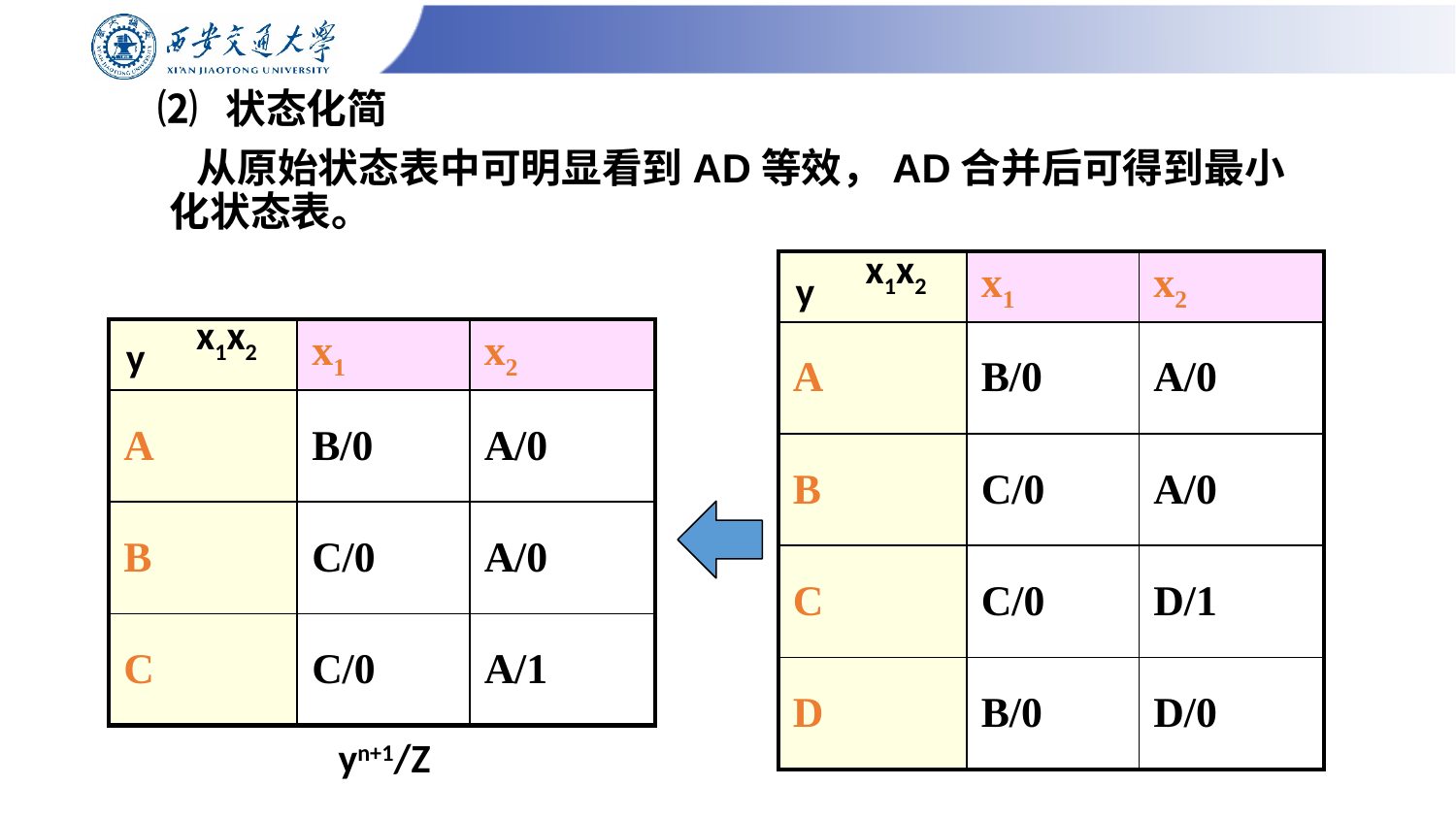

# ⑵  状态化简
     从原始状态表中可明显看到AD等效，AD合并后可得到最小化状态表。

x1x2
|  | x1 | x2 |
| --- | --- | --- |
| A | B/0 | A/0 |
| B | C/0 | A/0 |
| C | C/0 | D/1 |
| D | B/0 | D/0 |
y
x1x2
|  | x1 | x2 |
| --- | --- | --- |
| A | B/0 | A/0 |
| B | C/0 | A/0 |
| C | C/0 | A/1 |
y

yn+1/Z
yn+1/Z